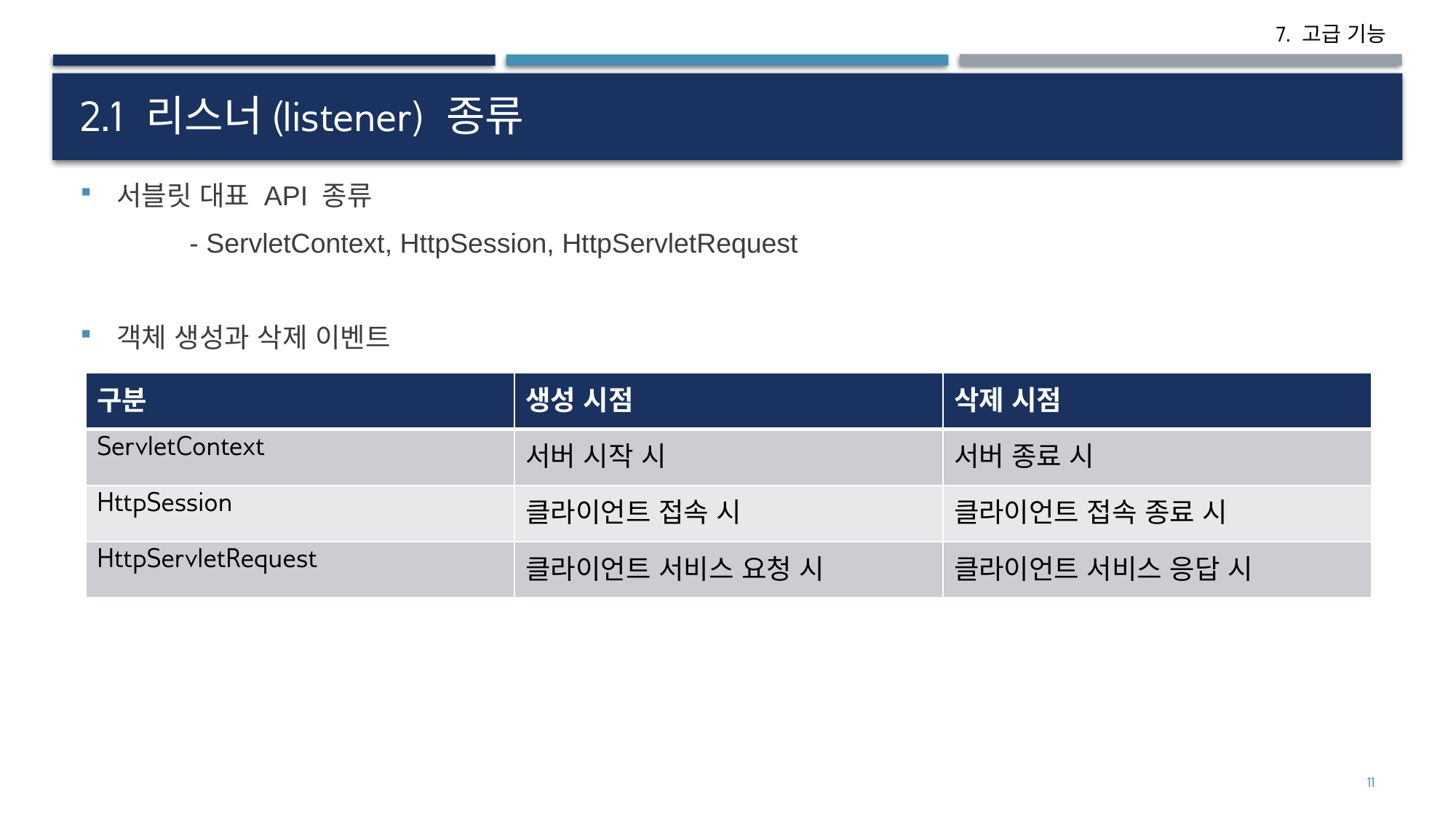

# 2.1 리스너(listener) 종류
서블릿 대표 API 종류
	- ServletContext, HttpSession, HttpServletRequest

객체 생성과 삭제 이벤트
| 구분 | 생성 시점 | 삭제 시점 |
| --- | --- | --- |
| ServletContext | 서버 시작 시 | 서버 종료 시 |
| HttpSession | 클라이언트 접속 시 | 클라이언트 접속 종료 시 |
| HttpServletRequest | 클라이언트 서비스 요청 시 | 클라이언트 서비스 응답 시 |
11